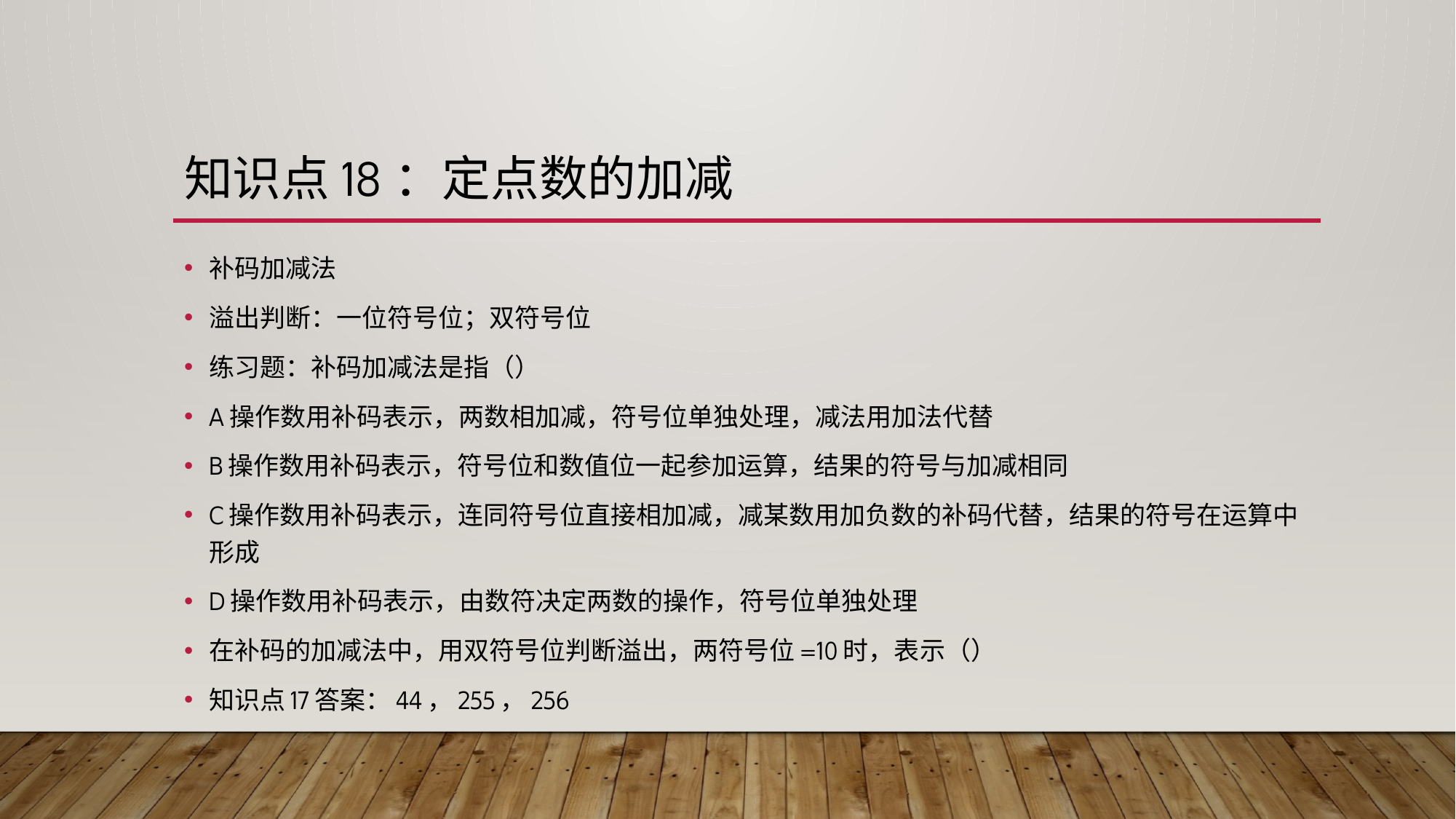

# 知识点18：定点数的加减
补码加减法
溢出判断：一位符号位；双符号位
练习题：补码加减法是指（）
A操作数用补码表示，两数相加减，符号位单独处理，减法用加法代替
B操作数用补码表示，符号位和数值位一起参加运算，结果的符号与加减相同
C操作数用补码表示，连同符号位直接相加减，减某数用加负数的补码代替，结果的符号在运算中形成
D操作数用补码表示，由数符决定两数的操作，符号位单独处理
在补码的加减法中，用双符号位判断溢出，两符号位=10时，表示（）
知识点17答案：44，255，256